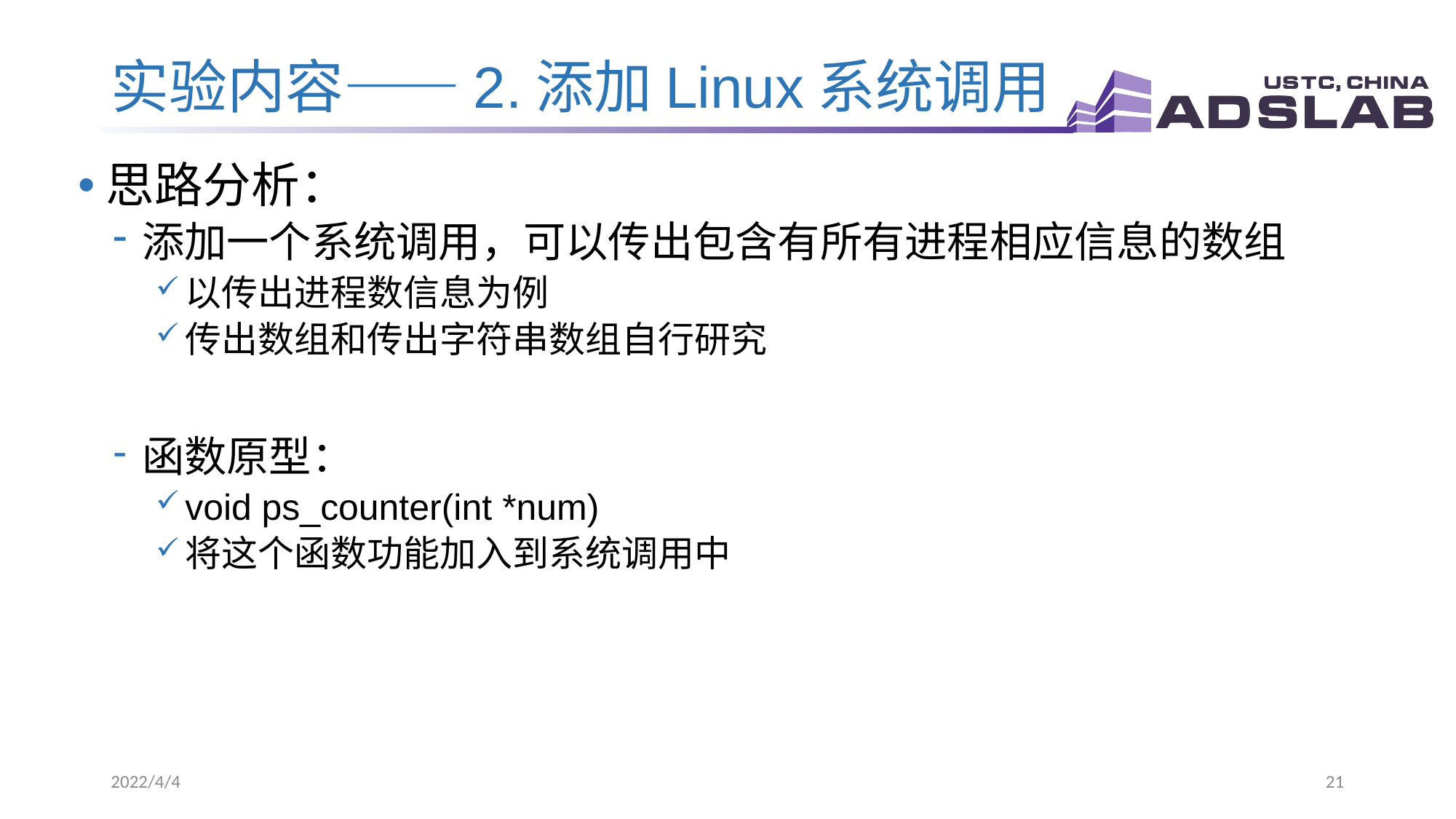

# 实验内容——2.添加Linux系统调用
思路分析：
添加一个系统调用，可以传出包含有所有进程相应信息的数组
以传出进程数信息为例
传出数组和传出字符串数组自行研究

函数原型：
void ps_counter(int *num)
将这个函数功能加入到系统调用中

2022/4/4
21